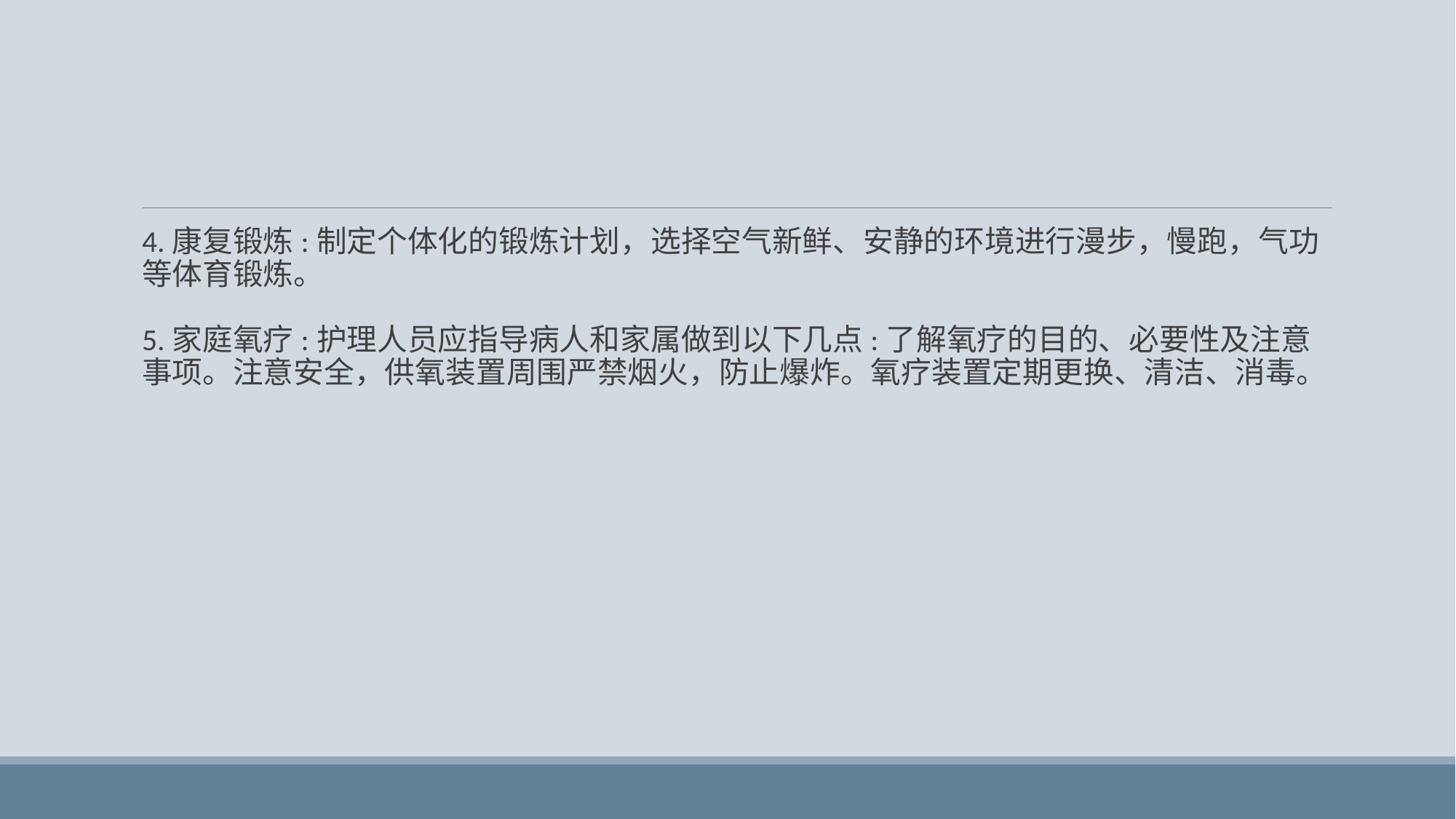

#
4.康复锻炼:制定个体化的锻炼计划，选择空气新鲜、安静的环境进行漫步，慢跑，气功等体育锻炼。
5.家庭氧疗:护理人员应指导病人和家属做到以下几点:了解氧疗的目的、必要性及注意事项。注意安全，供氧装置周围严禁烟火，防止爆炸。氧疗装置定期更换、清洁、消毒。